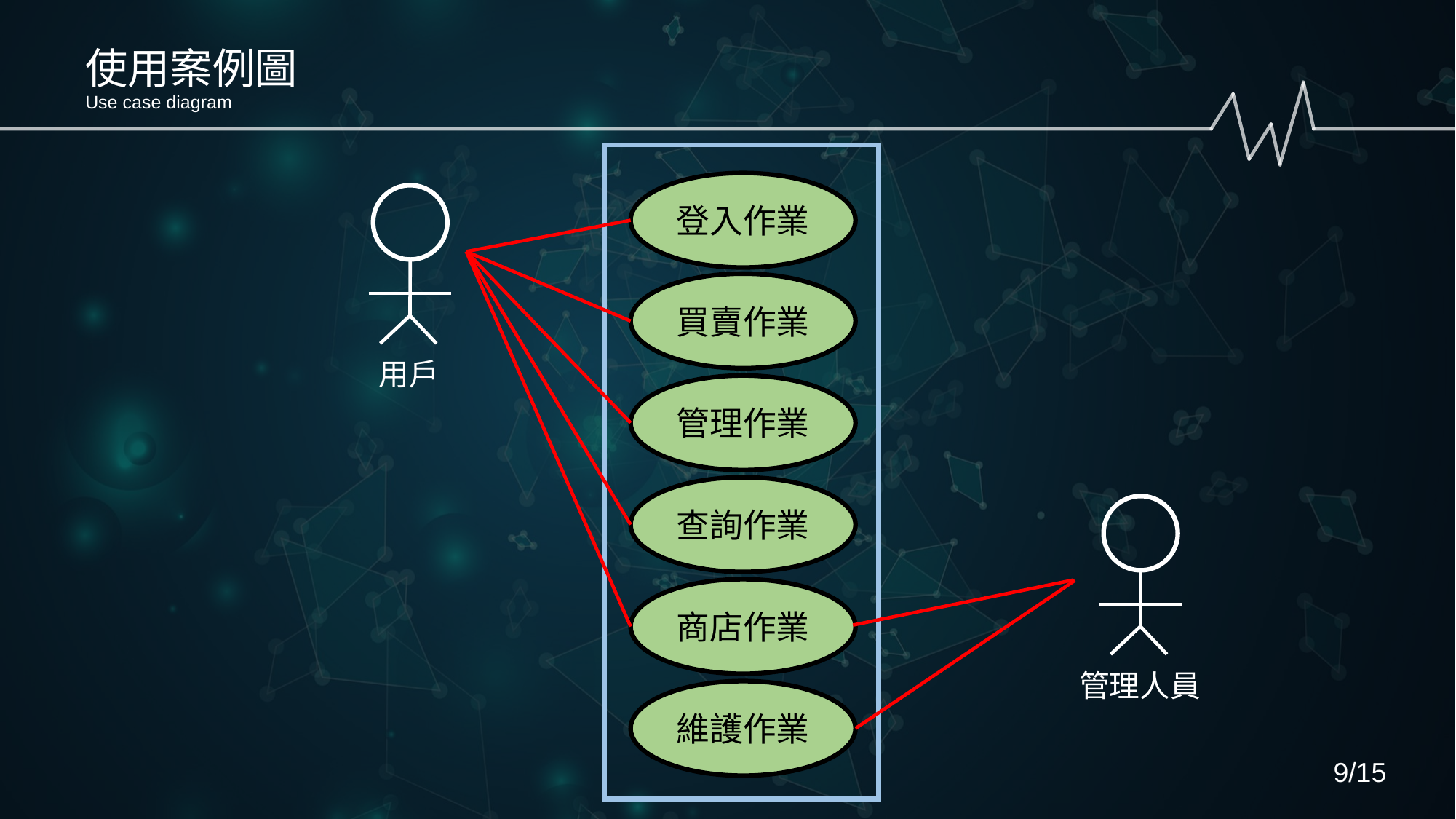

使用案例圖
Use case diagram

登入作業
買賣作業
管理作業
查詢作業
商店作業
維護作業

用戶

管理人員
9/15